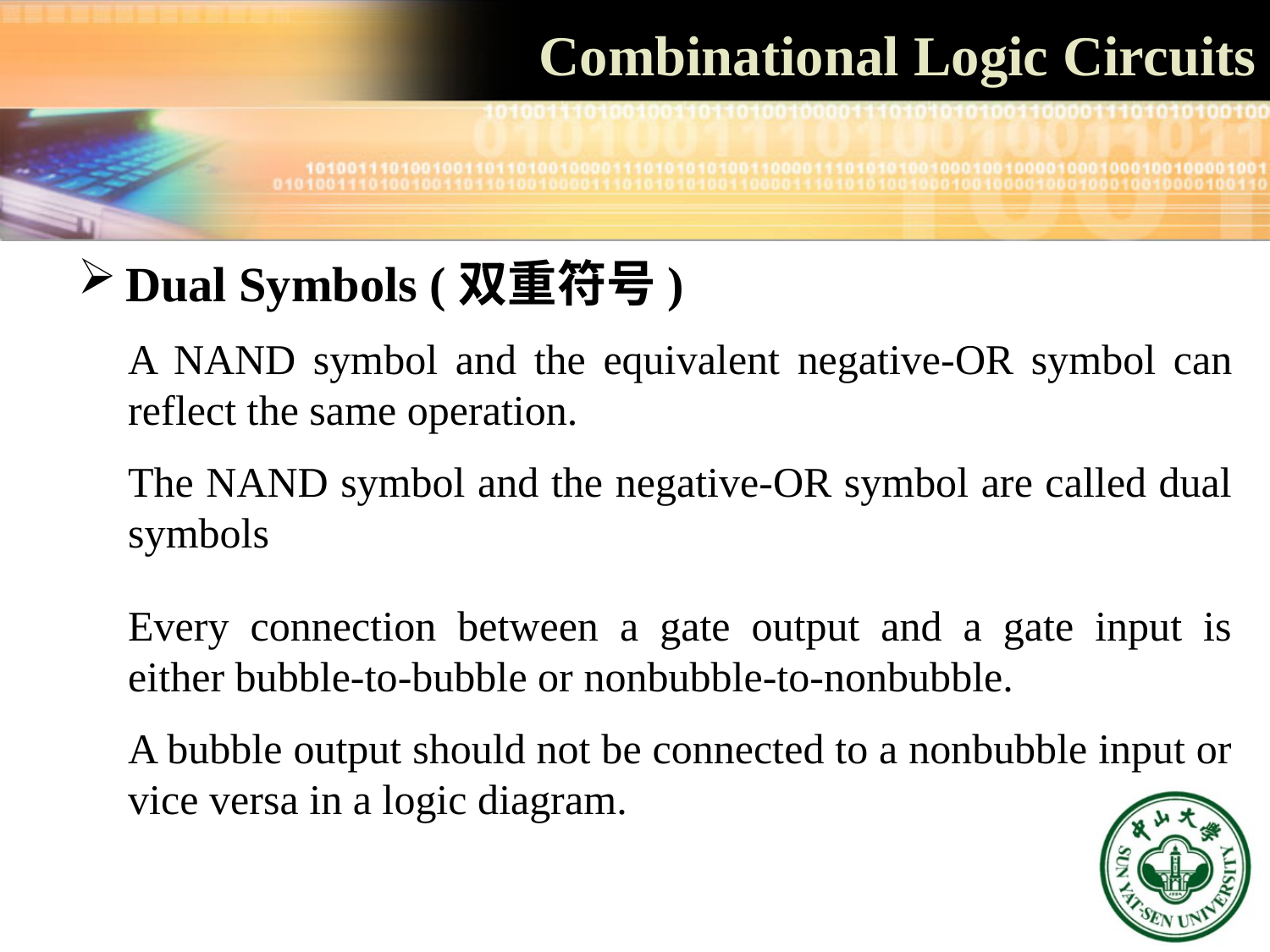

# Combinational Logic Circuits
Dual Symbols (双重符号)

A NAND symbol and the equivalent negative-OR symbol can reflect the same operation.
The NAND symbol and the negative-OR symbol are called dual symbols
Every connection between a gate output and a gate input is either bubble-to-bubble or nonbubble-to-nonbubble.
A bubble output should not be connected to a nonbubble input or vice versa in a logic diagram.